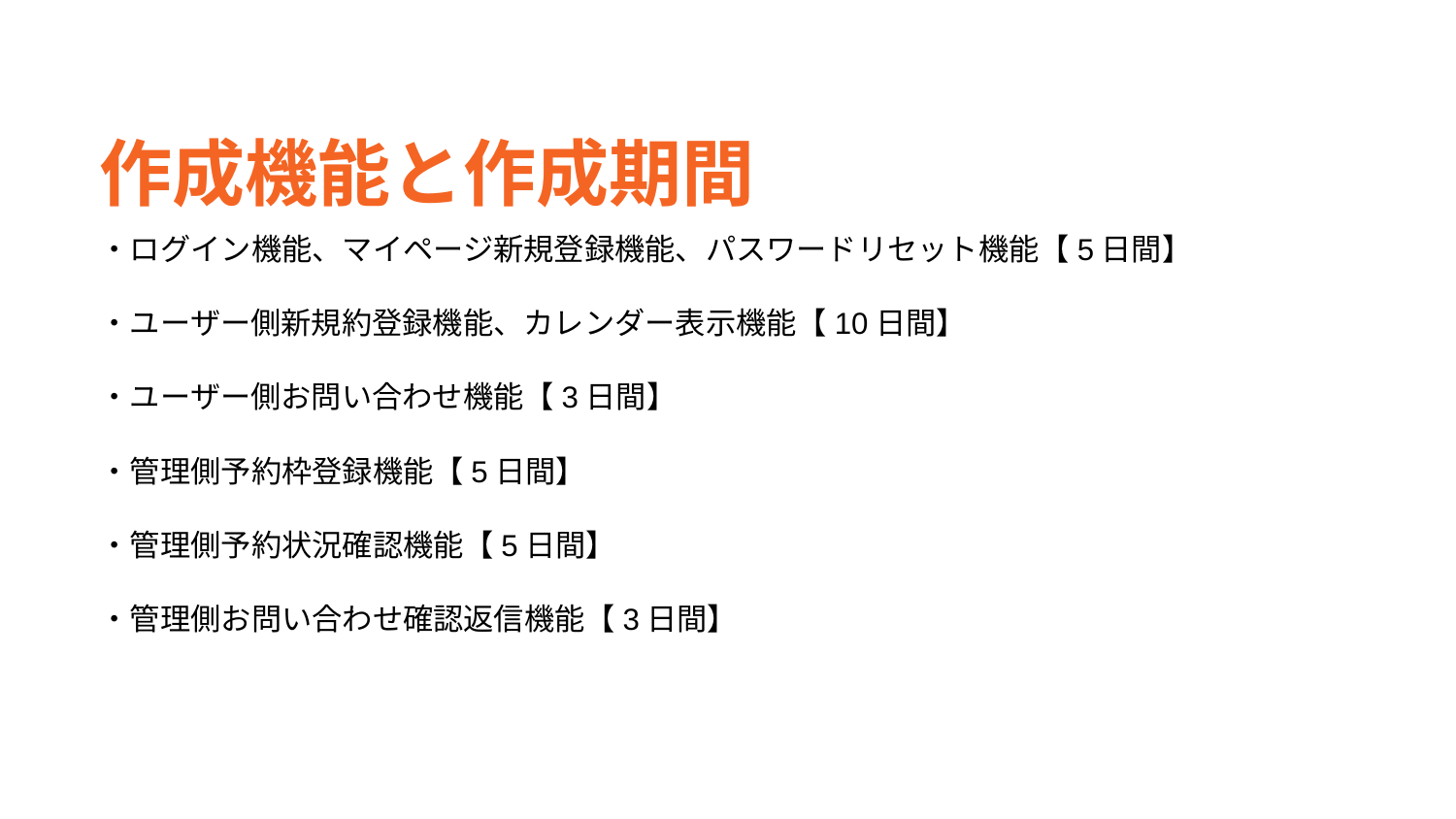

作成機能と作成期間
・ログイン機能、マイページ新規登録機能、パスワードリセット機能【5日間】
・ユーザー側新規約登録機能、カレンダー表示機能【10日間】
・ユーザー側お問い合わせ機能【3日間】
・管理側予約枠登録機能【5日間】
・管理側予約状況確認機能【5日間】
・管理側お問い合わせ確認返信機能【3日間】